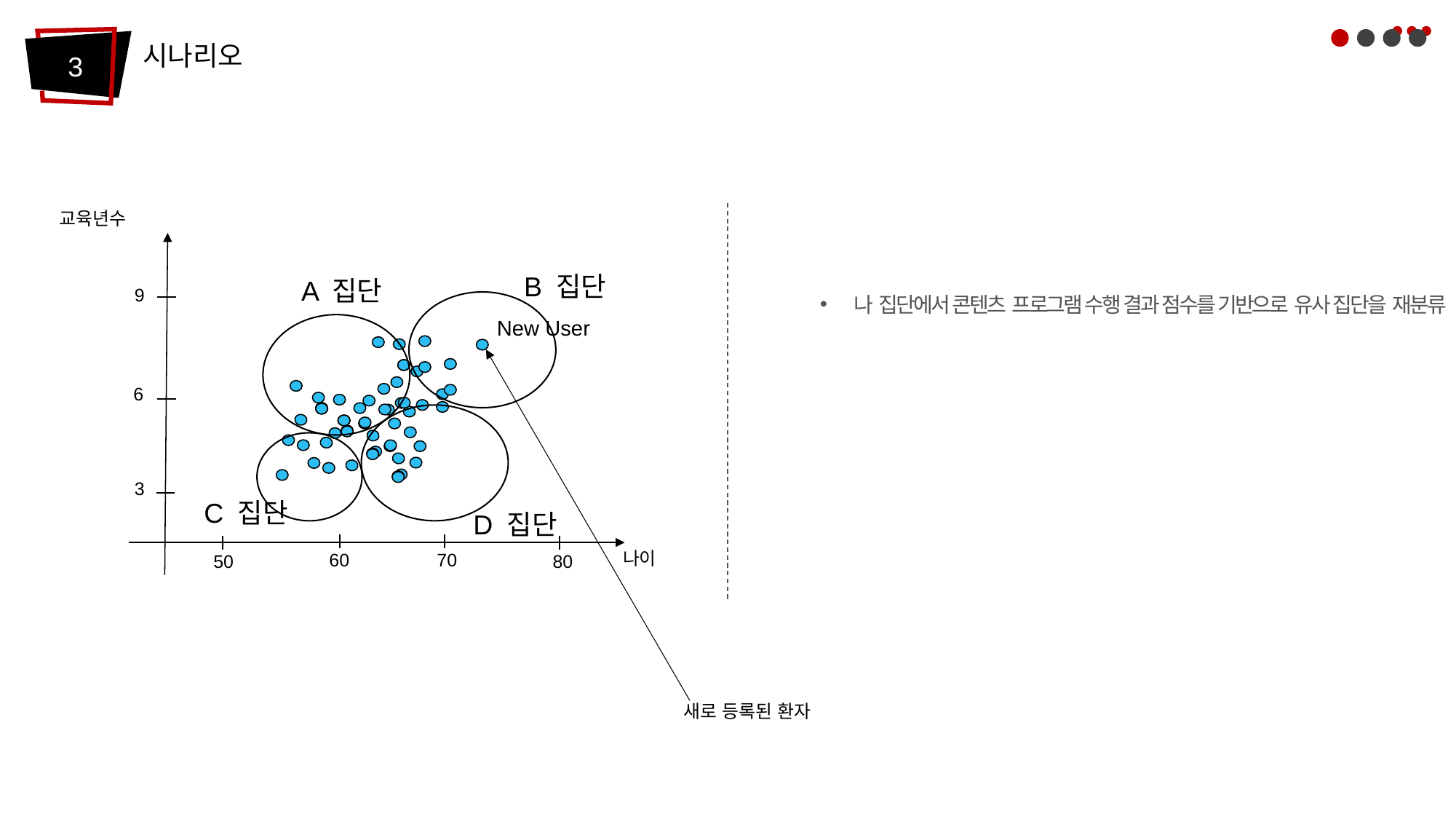

시나리오

3
교육년수
9

6

3
나이
60
70
80
50
B 집단
A 집단
나  집단에서 콘텐츠  프로그램 수행 결과 점수를 기반으로  유사 집단을  재분류

New User

C 집단
D 집단
새로 등록된 환자